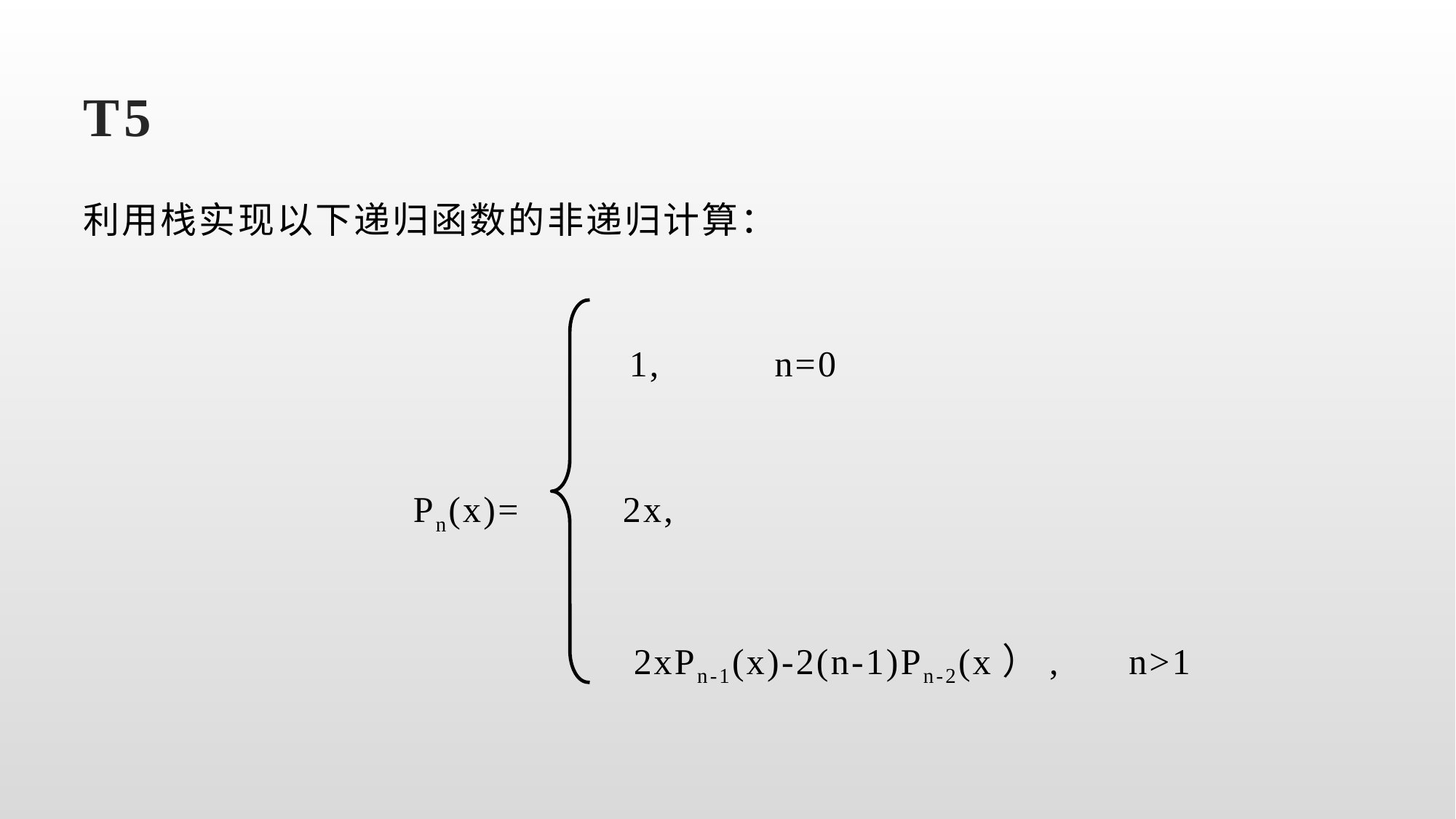

# T5
利用栈实现以下递归函数的非递归计算：

                                                1,          n=0

                             Pn(x)=         2x,

				          2xPn-1(x)-2(n-1)Pn-2(x）,      n>1